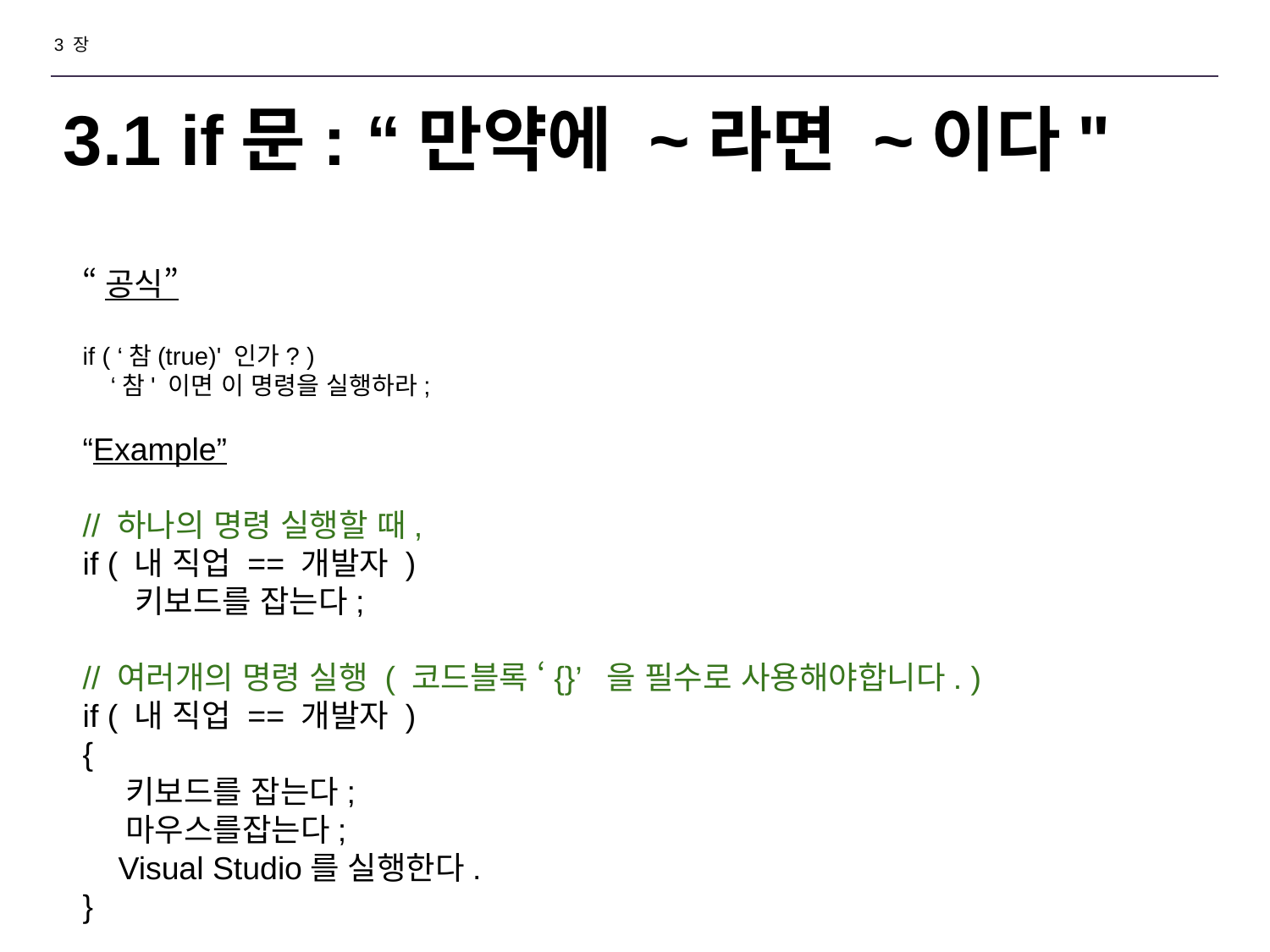

3 장
# 3.1 if문: “만약에 ~라면 ~이다"

“공식”

if ( ‘참(true)' 인가? )
    ‘참' 이면 이 명령을 실행하라;

“Example”

// 하나의 명령 실행할 때,
if ( 내 직업 == 개발자 )
     키보드를 잡는다;

// 여러개의 명령 실행 ( 코드블록 ‘{}’  을 필수로 사용해야합니다. )
if ( 내 직업 == 개발자 )
{
    키보드를 잡는다;
    마우스를잡는다;
    Visual Studio를 실행한다.
}